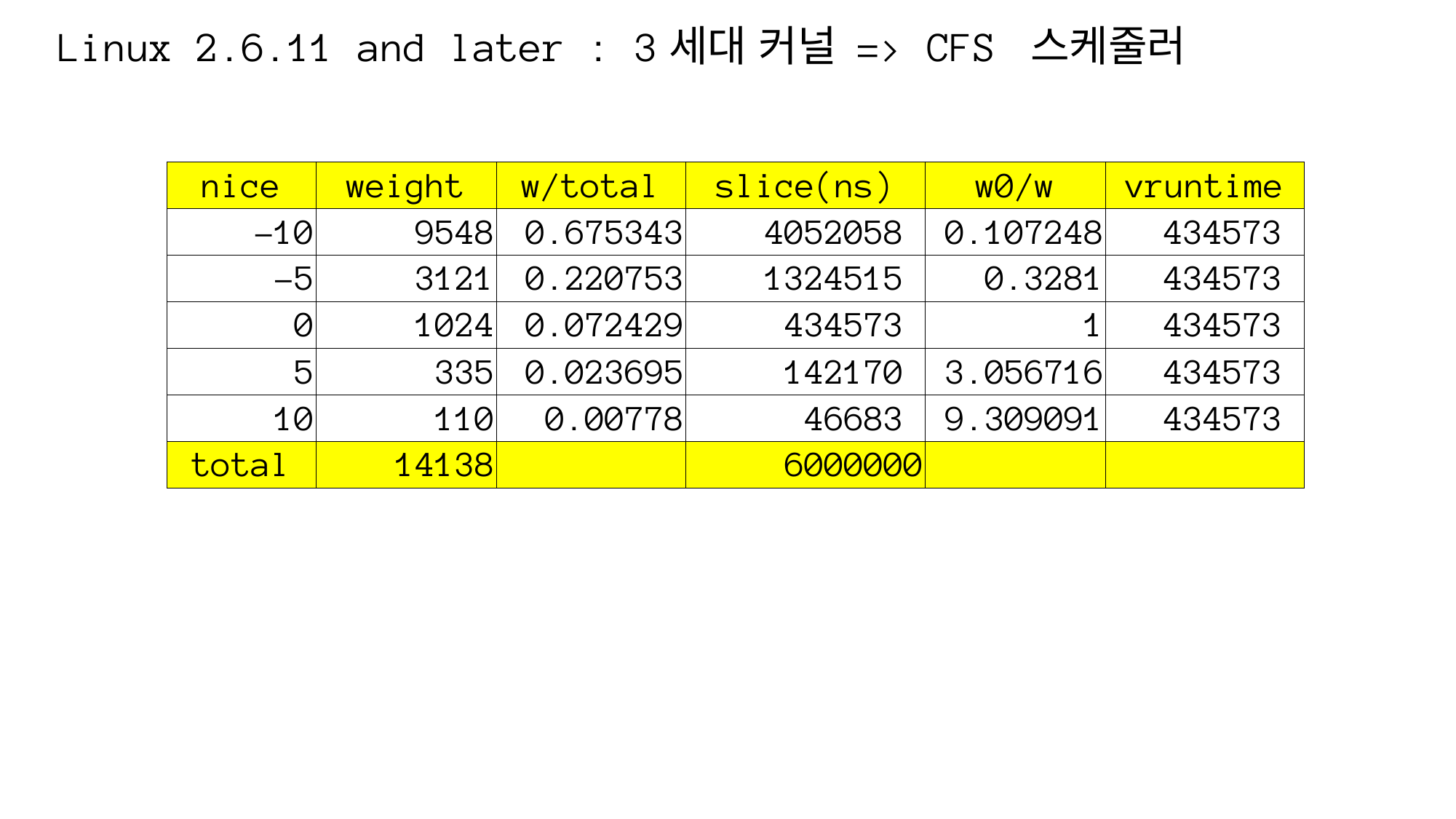

Linux 2.6.11 and later : 3세대 커널 => CFS 스케줄러
| nice | weight | w/total | slice(ns) | w0/w | vruntime |
| --- | --- | --- | --- | --- | --- |
| -10 | 9548 | 0.675343 | 4052058 | 0.107248 | 434573 |
| -5 | 3121 | 0.220753 | 1324515 | 0.3281 | 434573 |
| 0 | 1024 | 0.072429 | 434573 | 1 | 434573 |
| 5 | 335 | 0.023695 | 142170 | 3.056716 | 434573 |
| 10 | 110 | 0.00778 | 46683 | 9.309091 | 434573 |
| total | 14138 |  | 6000000 |  |  |